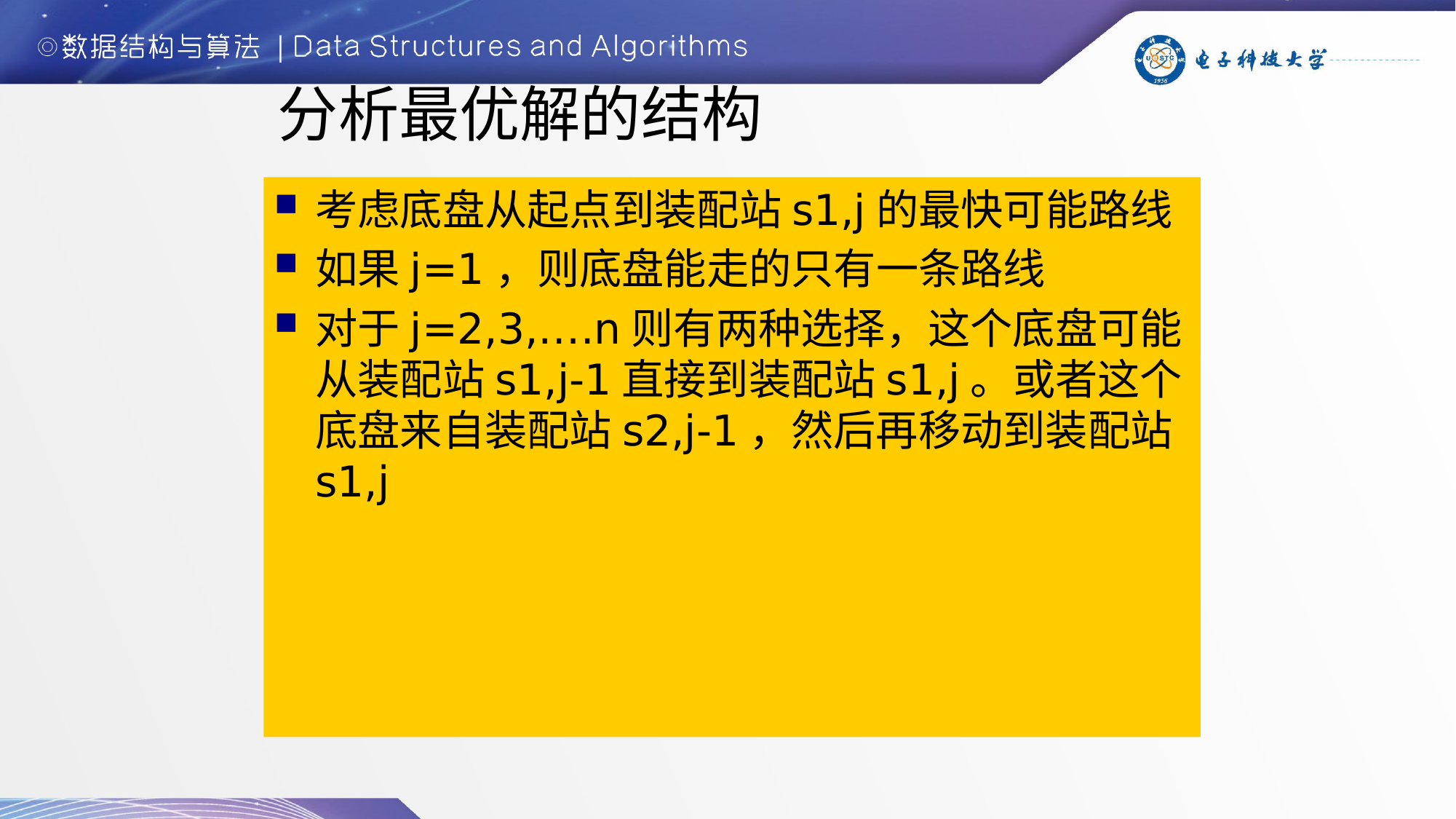

# 分析最优解的结构
考虑底盘从起点到装配站s1,j的最快可能路线
如果j=1，则底盘能走的只有一条路线
对于j=2,3,….n则有两种选择，这个底盘可能从装配站s1,j-1直接到装配站s1,j。或者这个底盘来自装配站s2,j-1，然后再移动到装配站s1,j